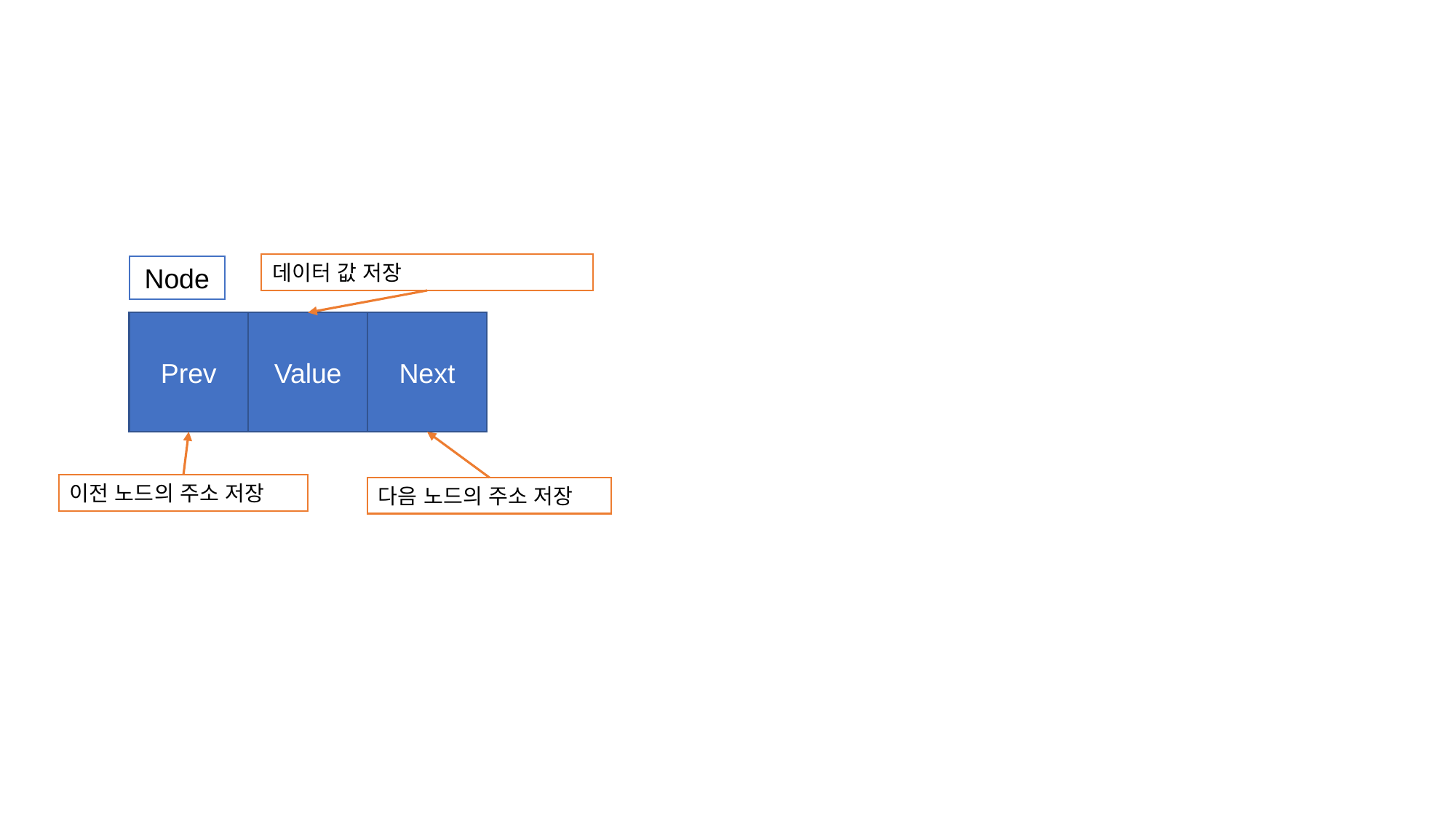

데이터 값 저장
Node
Prev
Value
Next
이전 노드의 주소 저장
다음 노드의 주소 저장